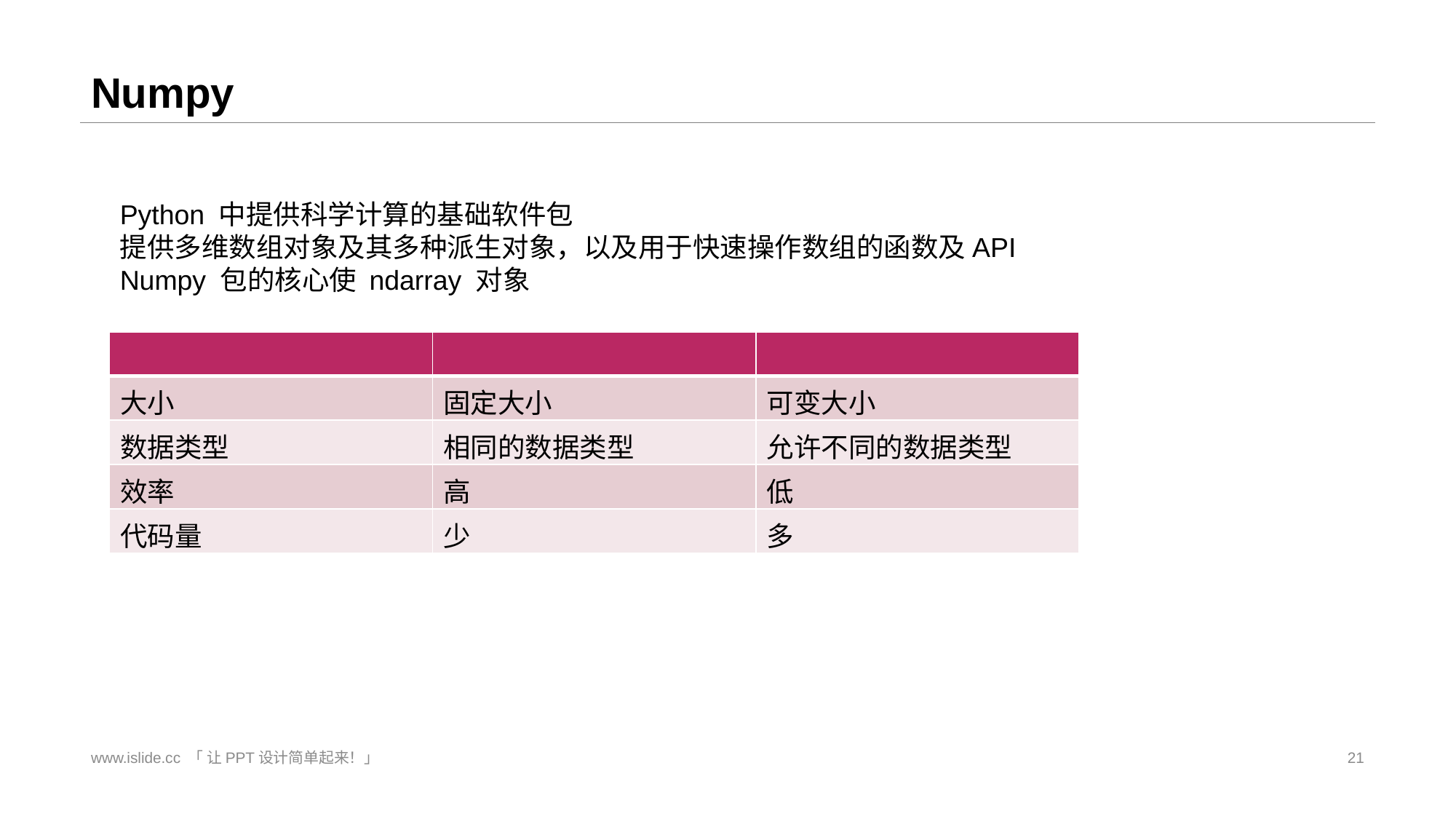

# Numpy
Python 中提供科学计算的基础软件包
提供多维数组对象及其多种派生对象，以及用于快速操作数组的函数及API
Numpy 包的核心使 ndarray 对象

|  |  |  |
| --- | --- | --- |
| 大小 | 固定大小 | 可变大小 |
| 数据类型 | 相同的数据类型 | 允许不同的数据类型 |
| 效率 | 高 | 低 |
| 代码量 | 少 | 多 |
www.islide.cc 「 让PPT设计简单起来！」
21